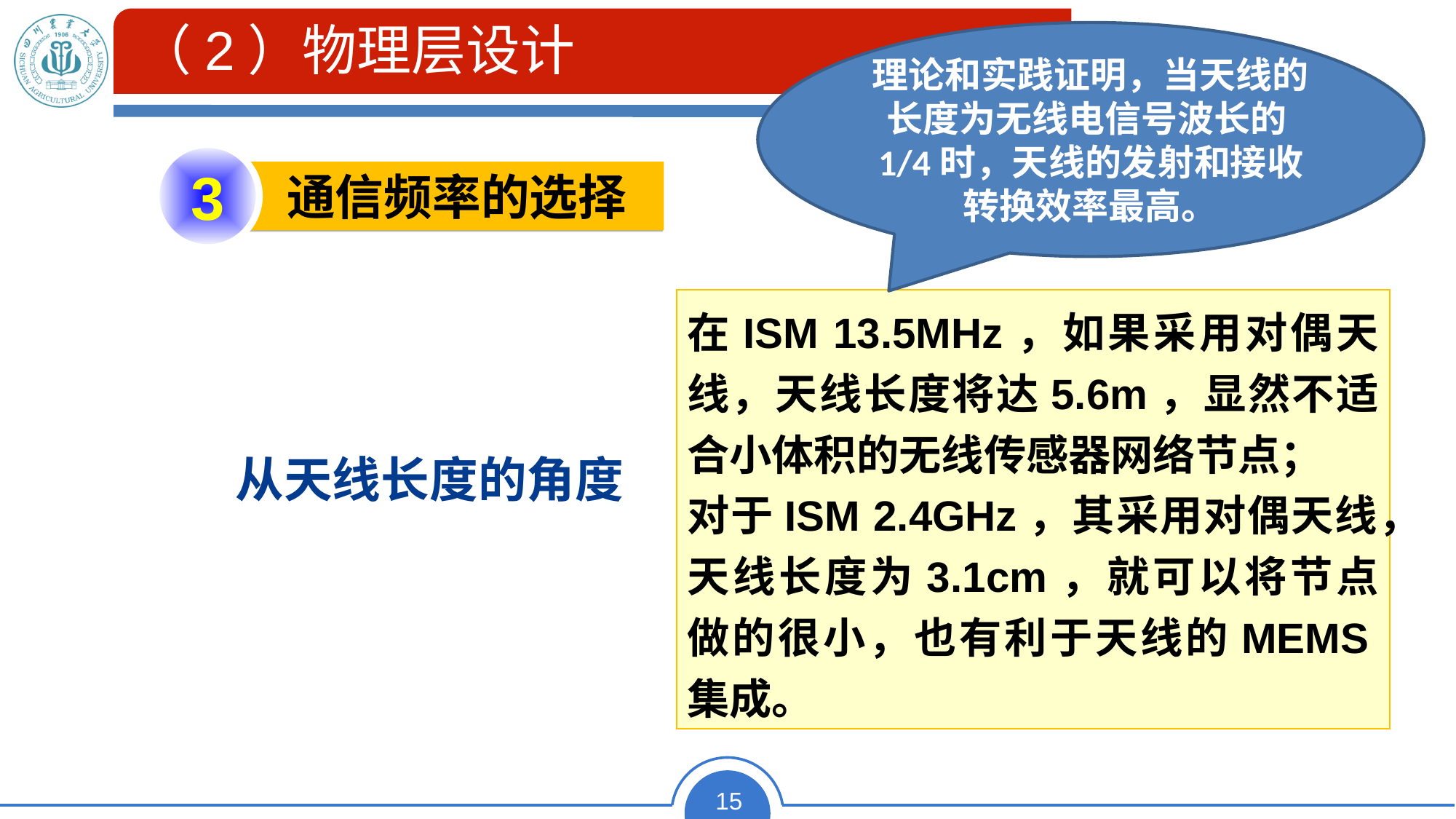

# （2）物理层设计
理论和实践证明，当天线的长度为无线电信号波长的1/4时，天线的发射和接收转换效率最高。
3
通信频率的选择
在ISM 13.5MHz，如果采用对偶天线，天线长度将达5.6m，显然不适合小体积的无线传感器网络节点；
对于ISM 2.4GHz，其采用对偶天线，天线长度为3.1cm，就可以将节点做的很小，也有利于天线的MEMS集成。
从天线长度的角度